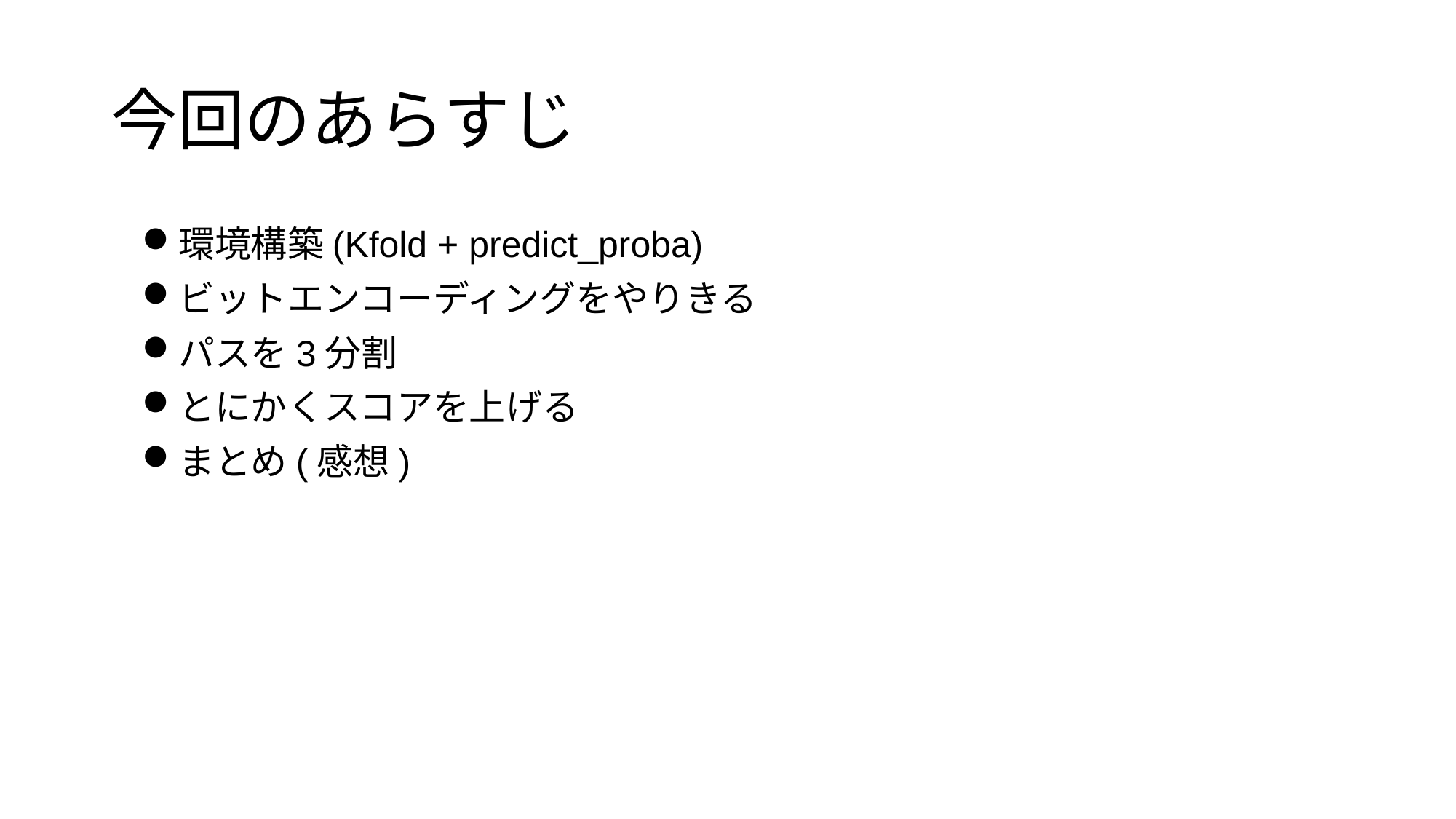

# 今回のあらすじ
環境構築(Kfold + predict_proba)
ビットエンコーディングをやりきる
パスを3分割
とにかくスコアを上げる
まとめ(感想)